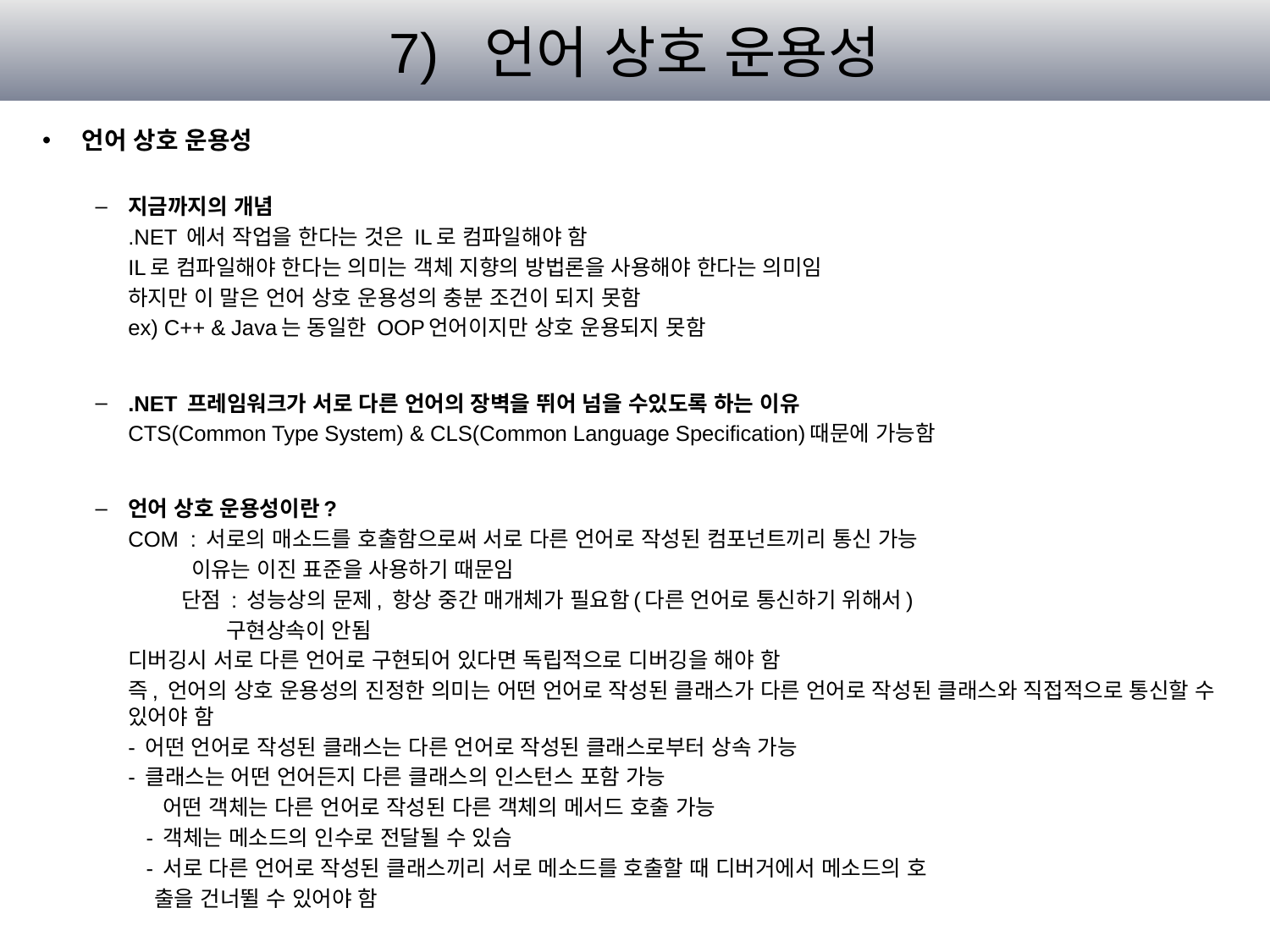

# 7)  언어 상호 운용성
언어 상호 운용성

지금까지의 개념
	.NET 에서 작업을 한다는 것은 IL로 컴파일해야 함
	IL로 컴파일해야 한다는 의미는 객체 지향의 방법론을 사용해야 한다는 의미임
	하지만 이 말은 언어 상호 운용성의 충분 조건이 되지 못함
		ex) C++ & Java는 동일한 OOP언어이지만 상호 운용되지 못함

.NET 프레임워크가 서로 다른 언어의 장벽을 뛰어 넘을 수있도록 하는 이유
	CTS(Common Type System) & CLS(Common Language Specification)때문에 가능함

언어 상호 운용성이란?
	COM  : 서로의 매소드를 호출함으로써 서로 다른 언어로 작성된 컴포넌트끼리 통신 가능
               이유는 이진 표준을 사용하기 때문임
		        단점 : 성능상의 문제, 항상 중간 매개체가 필요함(다른 언어로 통신하기 위해서)
		  	구현상속이 안됨
			디버깅시 서로 다른 언어로 구현되어 있다면 독립적으로 디버깅을 해야 함
	즉, 언어의 상호 운용성의 진정한 의미는 어떤 언어로 작성된 클래스가 다른 언어로 작성된 클래스와 직접적으로 통신할 수 있어야 함
		- 어떤 언어로 작성된 클래스는 다른 언어로 작성된 클래스로부터 상속 가능
		- 클래스는 어떤 언어든지 다른 클래스의 인스턴스 포함 가능
	     어떤 객체는 다른 언어로 작성된 다른 객체의 메서드 호출 가능
	   - 객체는 메소드의 인수로 전달될 수 있슴
	   - 서로 다른 언어로 작성된 클래스끼리 서로 메소드를 호출할 때 디버거에서 메소드의 호
         출을 건너뛸 수 있어야 함